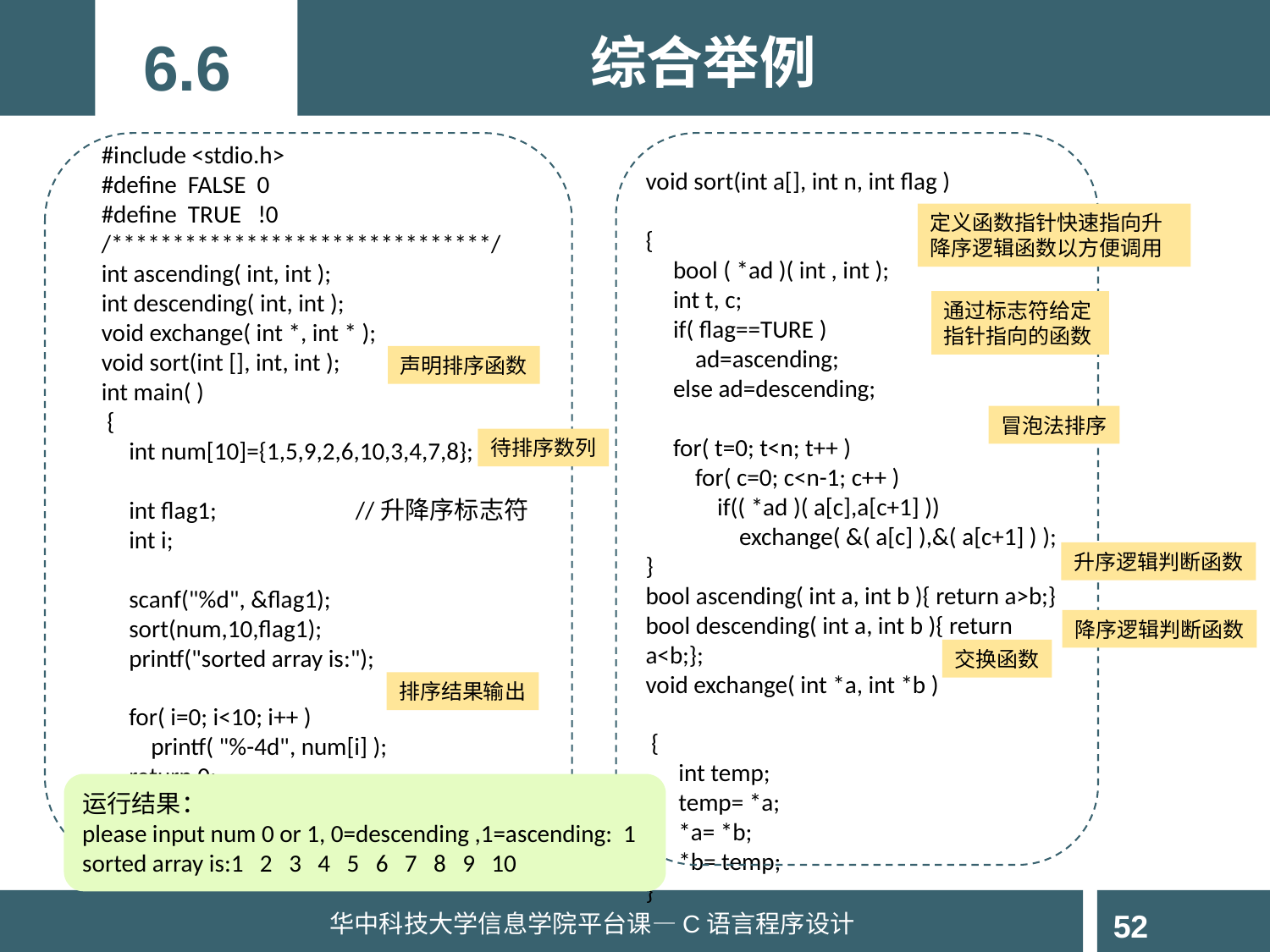

综合举例
6.6

#include <stdio.h>
#define  FALSE  0
#define  TRUE   !0
/*******************************/
int ascending( int, int );
int descending( int, int );
void exchange( int *, int * );
void sort(int [], int, int );
int main( )
 {
     int num[10]={1,5,9,2,6,10,3,4,7,8};
     int flag1;		//升降序标志符
     int i;

     scanf("%d", &flag1);
     sort(num,10,flag1);
     printf("sorted array is:");
     for( i=0; i<10; i++ )
         printf( "%-4d", num[i] );
     return 0;
}

void sort(int a[], int n, int flag )
{
     bool ( *ad )( int , int );
     int t, c;
     if( flag==TURE )
         ad=ascending;
     else ad=descending;

     for( t=0; t<n; t++ )
         for( c=0; c<n-1; c++ )
             if(( *ad )( a[c],a[c+1] ))
                 exchange( &( a[c] ),&( a[c+1] ) );
}
bool ascending( int a, int b ){ return a>b;}
bool descending( int a, int b ){ return a<b;};
void exchange( int *a, int *b )
 {
      int temp;
      temp= *a;
      *a= *b;
      *b= temp;
}
定义函数指针快速指向升降序逻辑函数以方便调用
通过标志符给定指针指向的函数
声明排序函数
冒泡法排序
待排序数列
升序逻辑判断函数
降序逻辑判断函数
交换函数
排序结果输出
运行结果：
please input num 0 or 1, 0=descending ,1=ascending:  1
sorted array is:1   2   3   4   5   6   7   8   9   10